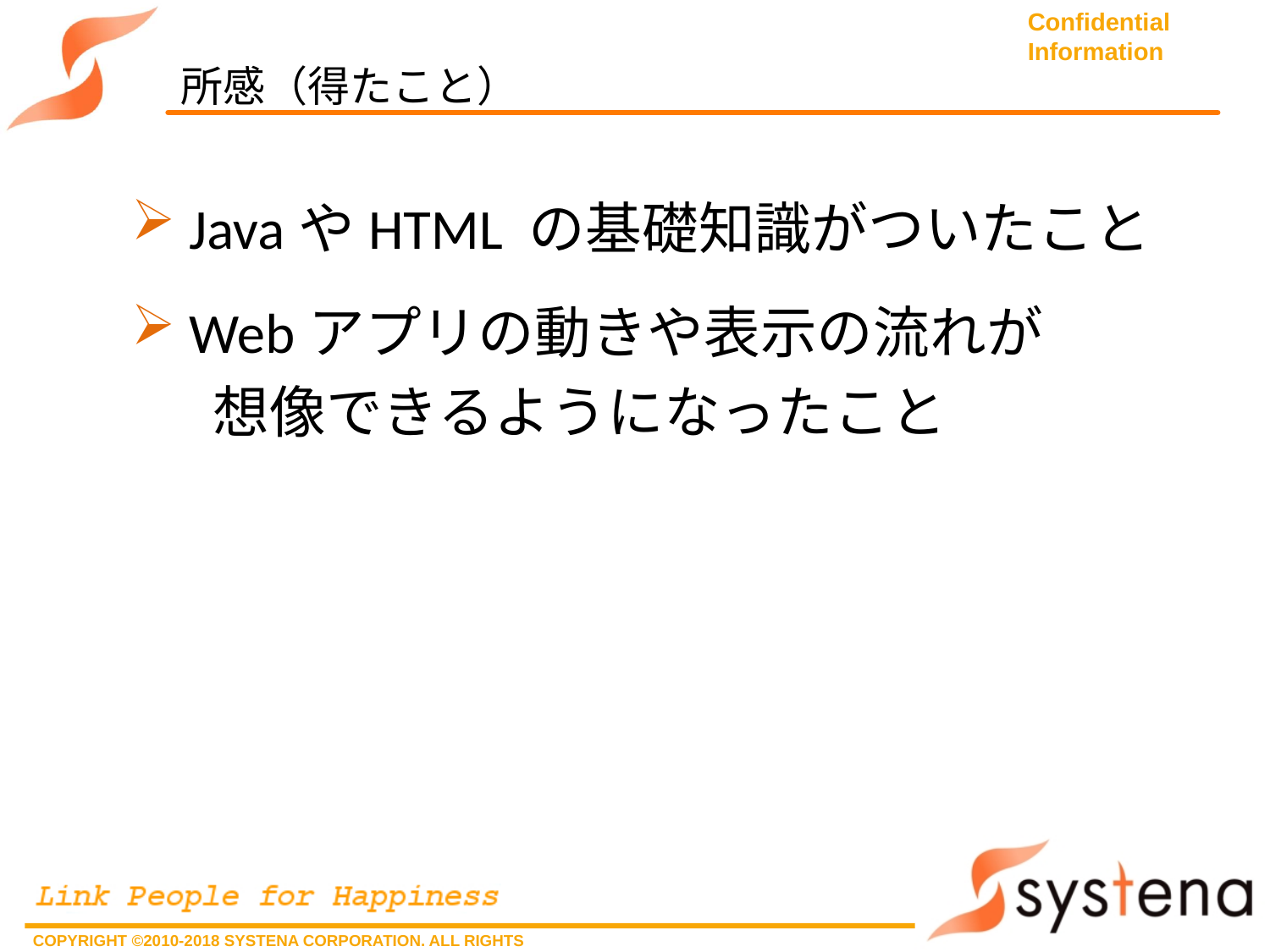

# 所感（得たこと）
 JavaやHTML の基礎知識がついたこと

 Webアプリの動きや表示の流れが
　  想像できるようになったこと